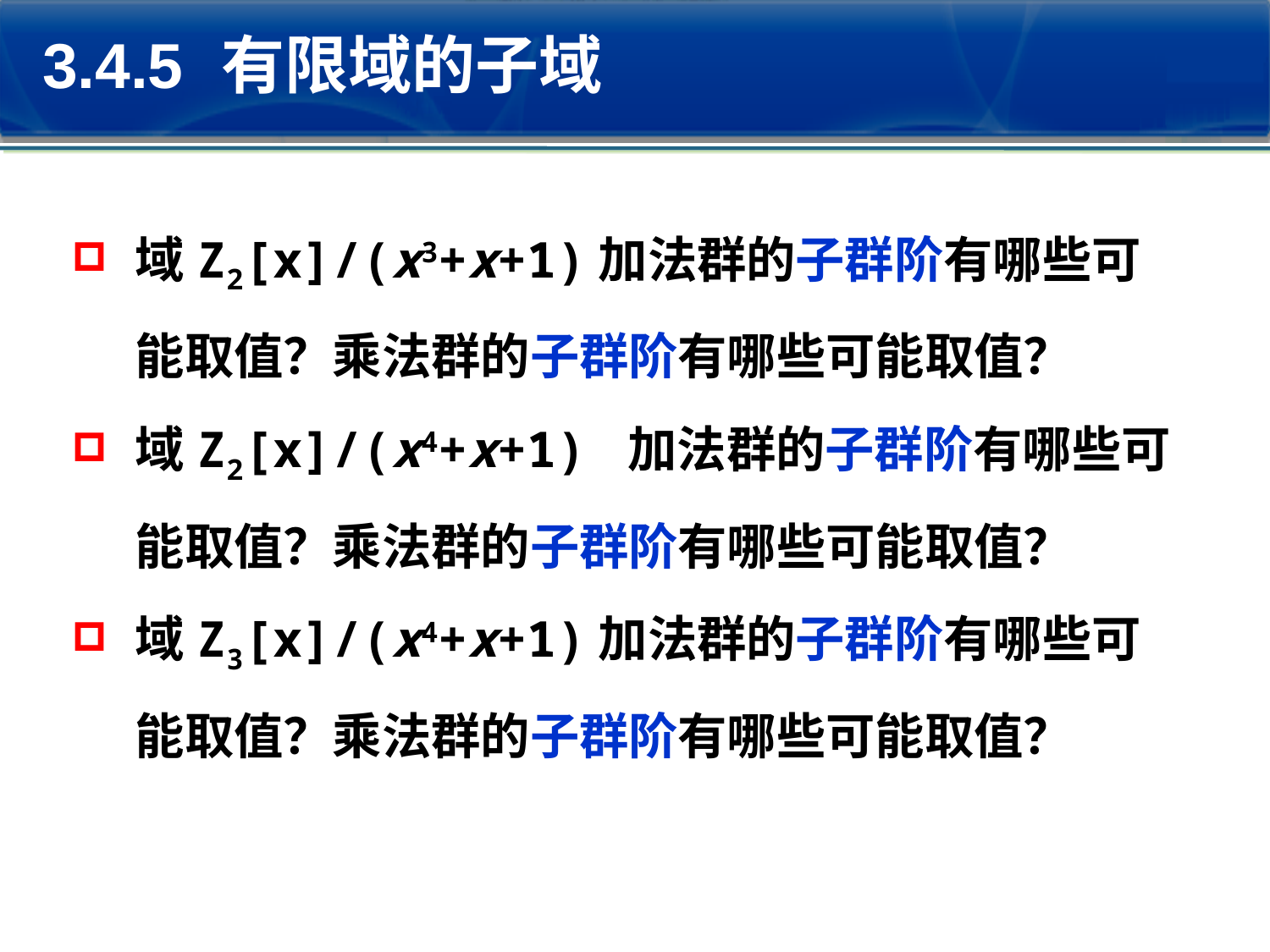

3.4.5 有限域的子域
域Z2[x]/(x3+x+1)加法群的子群阶有哪些可能取值？乘法群的子群阶有哪些可能取值？
域Z2[x]/(x4+x+1) 加法群的子群阶有哪些可能取值？乘法群的子群阶有哪些可能取值？
域Z3[x]/(x4+x+1)加法群的子群阶有哪些可能取值？乘法群的子群阶有哪些可能取值？